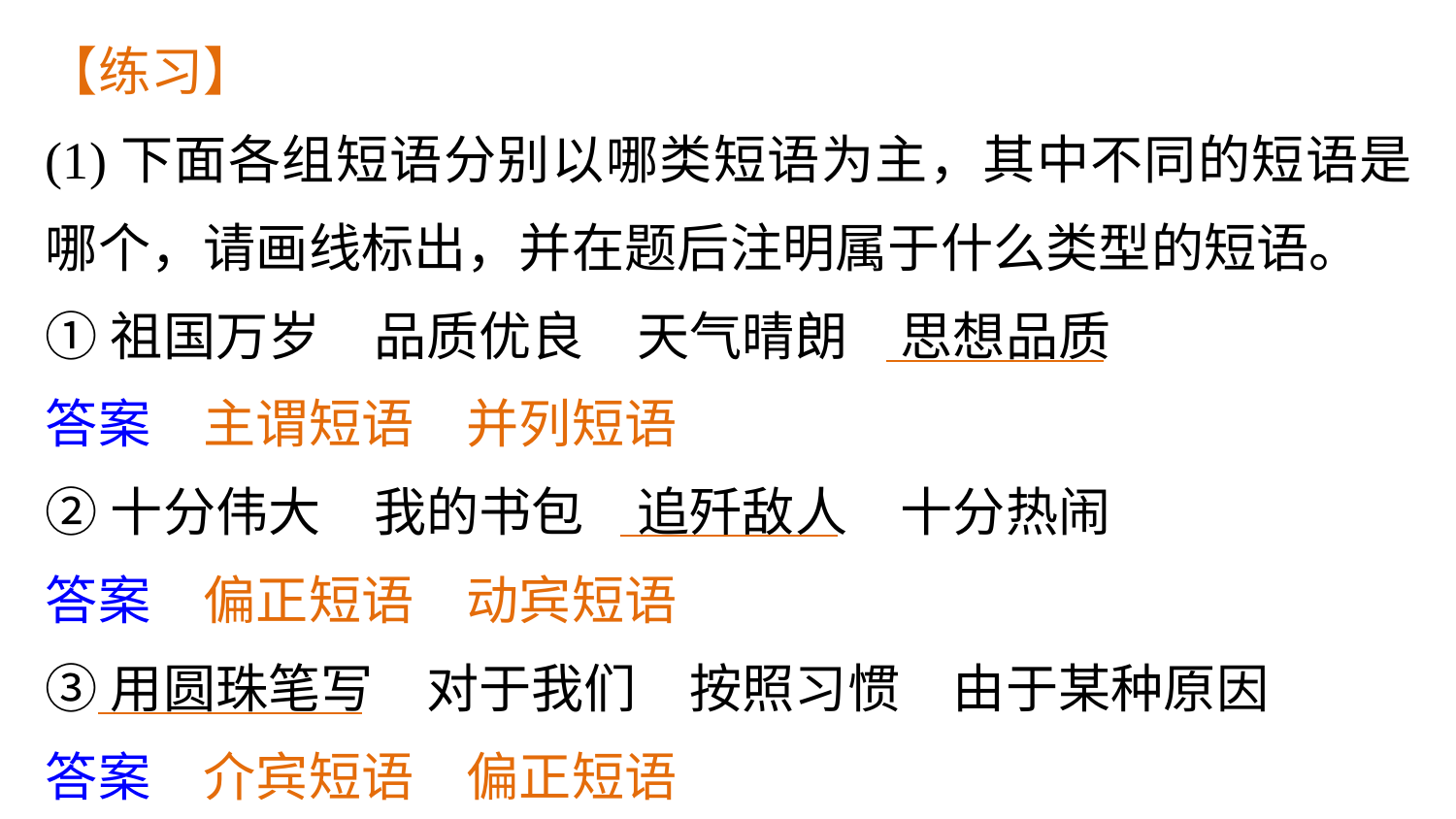

【练习】
(1)下面各组短语分别以哪类短语为主，其中不同的短语是哪个，请画线标出，并在题后注明属于什么类型的短语。
①祖国万岁　品质优良　天气晴朗　思想品质
答案　主谓短语　并列短语
②十分伟大　我的书包　追歼敌人　十分热闹
答案　偏正短语　动宾短语
③用圆珠笔写　对于我们　按照习惯　由于某种原因
答案　介宾短语　偏正短语